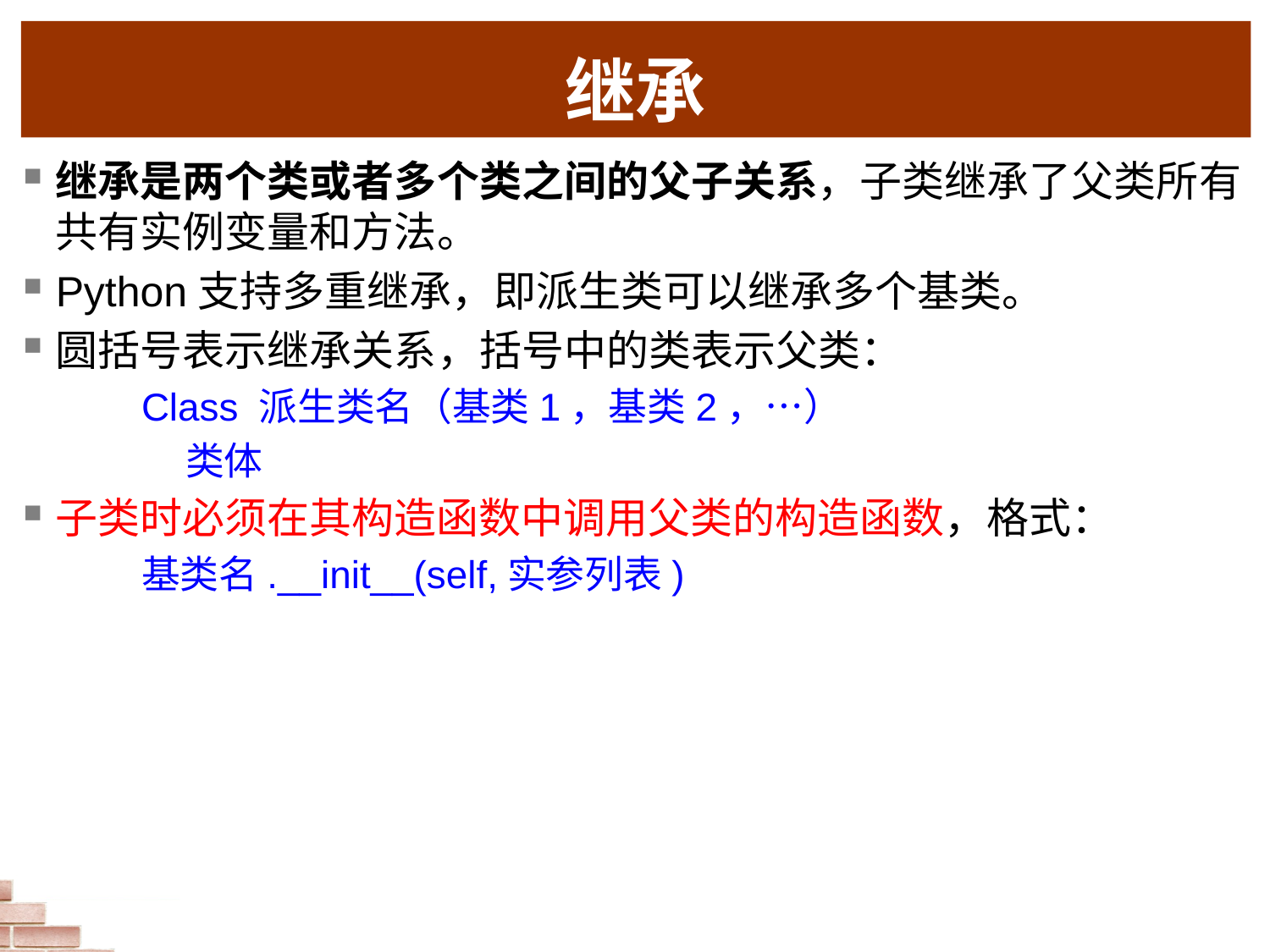

# 继承
继承是两个类或者多个类之间的父子关系，子类继承了父类所有共有实例变量和方法。
Python支持多重继承，即派生类可以继承多个基类。
圆括号表示继承关系，括号中的类表示父类：
Class 派生类名（基类1，基类2，…）
    类体
子类时必须在其构造函数中调用父类的构造函数，格式：
基类名.__init__(self,实参列表)